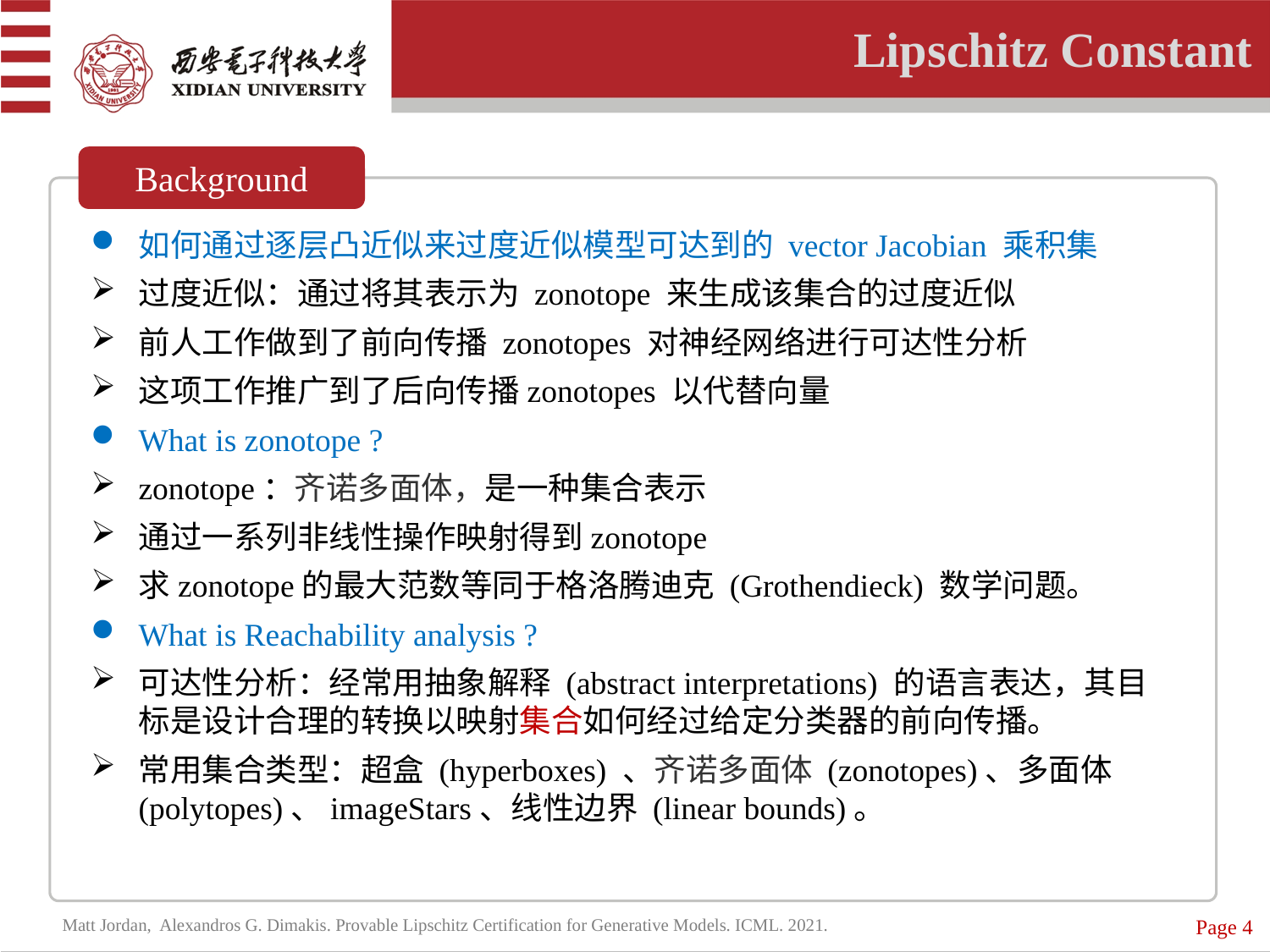

Lipschitz Constant
Background

如何通过逐层凸近似来过度近似模型可达到的 vector Jacobian 乘积集
过度近似：通过将其表示为 zonotope 来生成该集合的过度近似
前人工作做到了前向传播 zonotopes 对神经网络进行可达性分析
这项工作推广到了后向传播zonotopes 以代替向量
What is zonotope ?
zonotope：齐诺多面体，是一种集合表示
通过一系列非线性操作映射得到zonotope
求zonotope的最大范数等同于格洛腾迪克 (Grothendieck) 数学问题。
What is Reachability analysis ?
可达性分析：经常用抽象解释 (abstract interpretations) 的语言表达，其目标是设计合理的转换以映射集合如何经过给定分类器的前向传播。
常用集合类型：超盒 (hyperboxes) 、齐诺多面体 (zonotopes)、多面体 (polytopes)、imageStars、线性边界 (linear bounds)。
Page 4
Matt Jordan,  Alexandros G. Dimakis. Provable Lipschitz Certification for Generative Models. ICML. 2021.